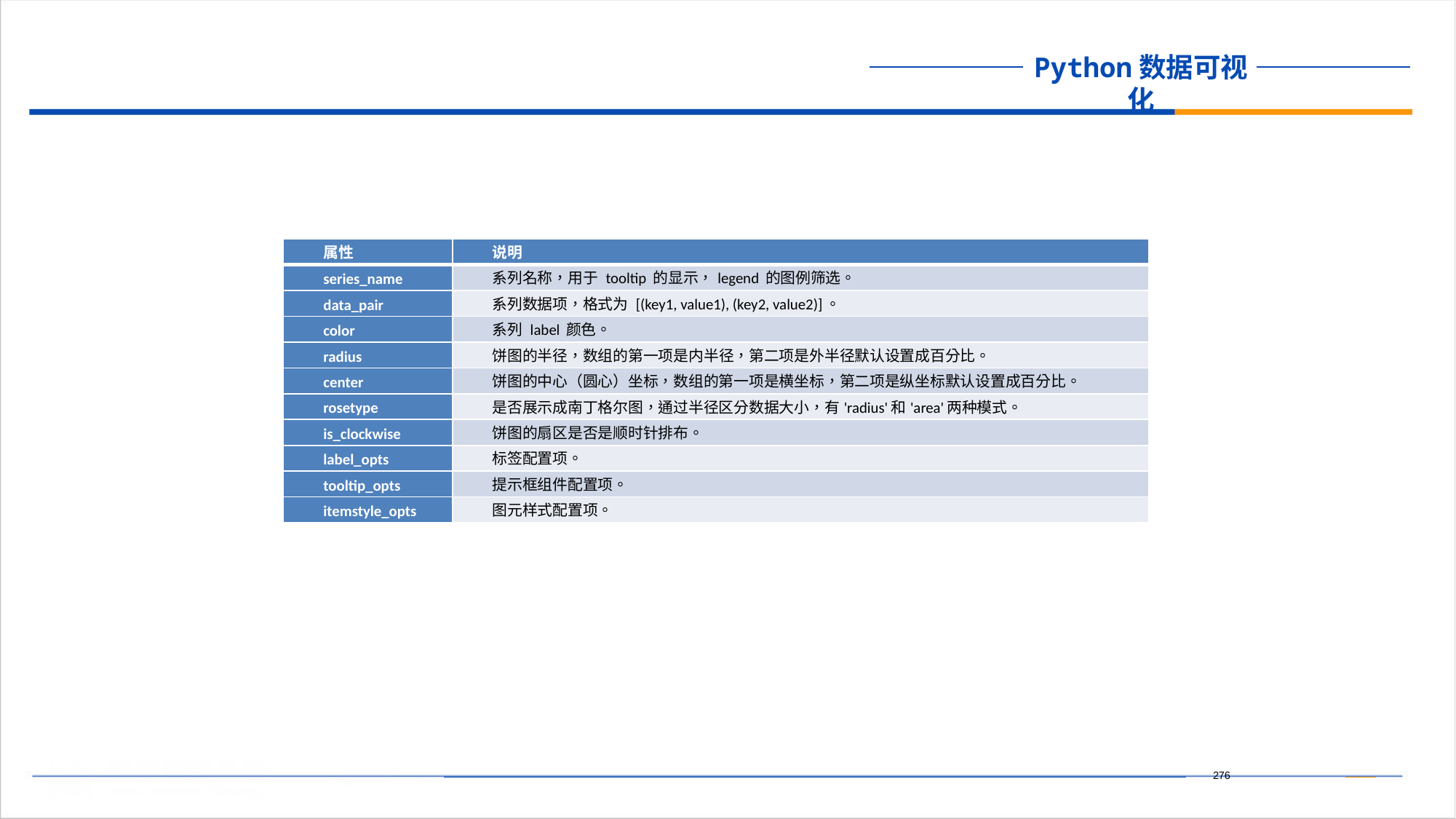

| 属性 | 说明 |
| --- | --- |
| series\_name | 系列名称，用于 tooltip 的显示，legend 的图例筛选。 |
| data\_pair | 系列数据项，格式为 [(key1, value1), (key2, value2)]。 |
| color | 系列 label 颜色。 |
| radius | 饼图的半径，数组的第一项是内半径，第二项是外半径默认设置成百分比。 |
| center | 饼图的中心（圆心）坐标，数组的第一项是横坐标，第二项是纵坐标默认设置成百分比。 |
| rosetype | 是否展示成南丁格尔图，通过半径区分数据大小，有'radius'和'area'两种模式。 |
| is\_clockwise | 饼图的扇区是否是顺时针排布。 |
| label\_opts | 标签配置项。 |
| tooltip\_opts | 提示框组件配置项。 |
| itemstyle\_opts | 图元样式配置项。 |